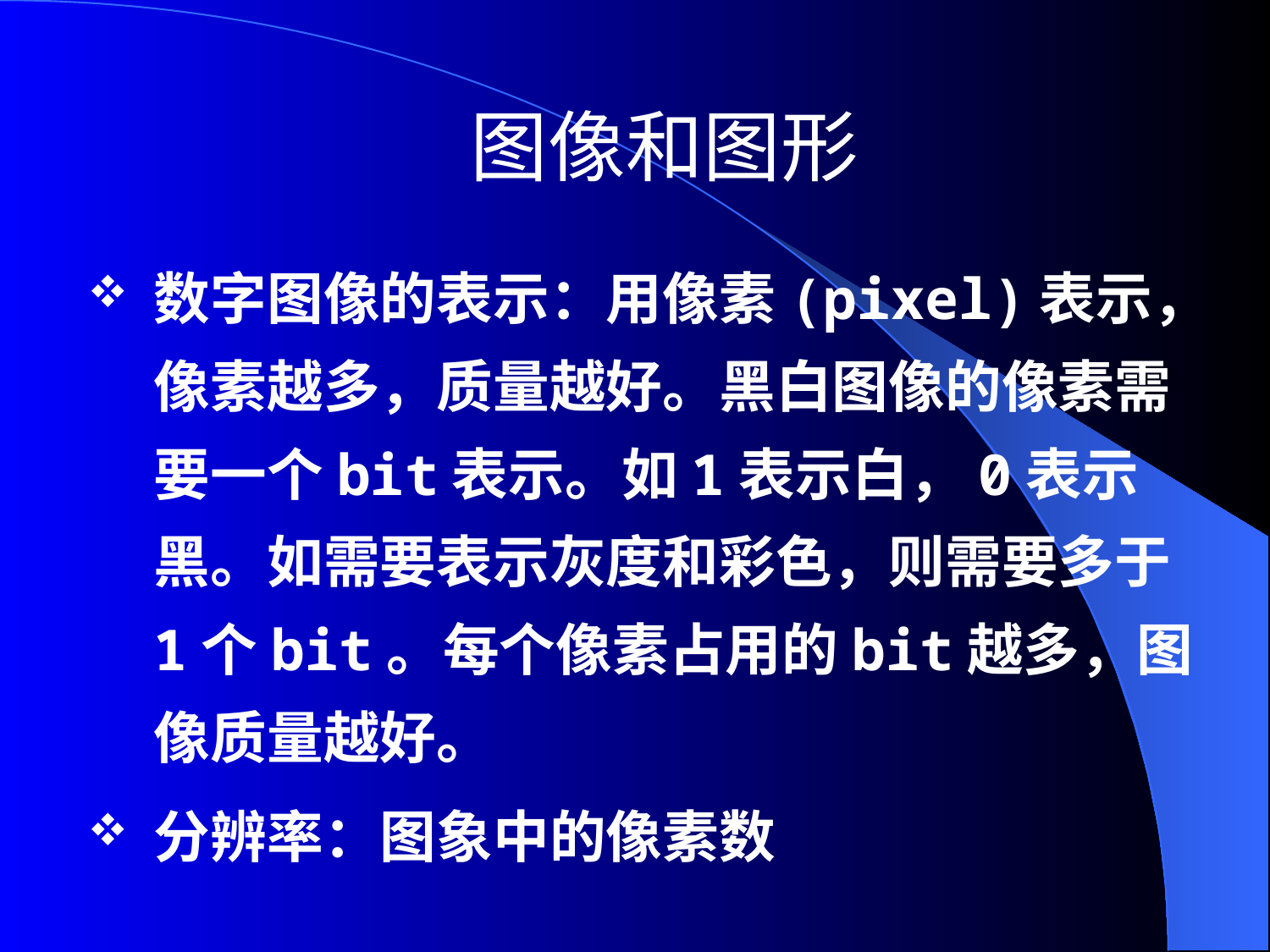

# 图像和图形
数字图像的表示：用像素(pixel)表示，像素越多，质量越好。黑白图像的像素需要一个bit表示。如1表示白，0表示黑。如需要表示灰度和彩色，则需要多于1个bit。每个像素占用的bit越多，图像质量越好。
分辨率：图象中的像素数